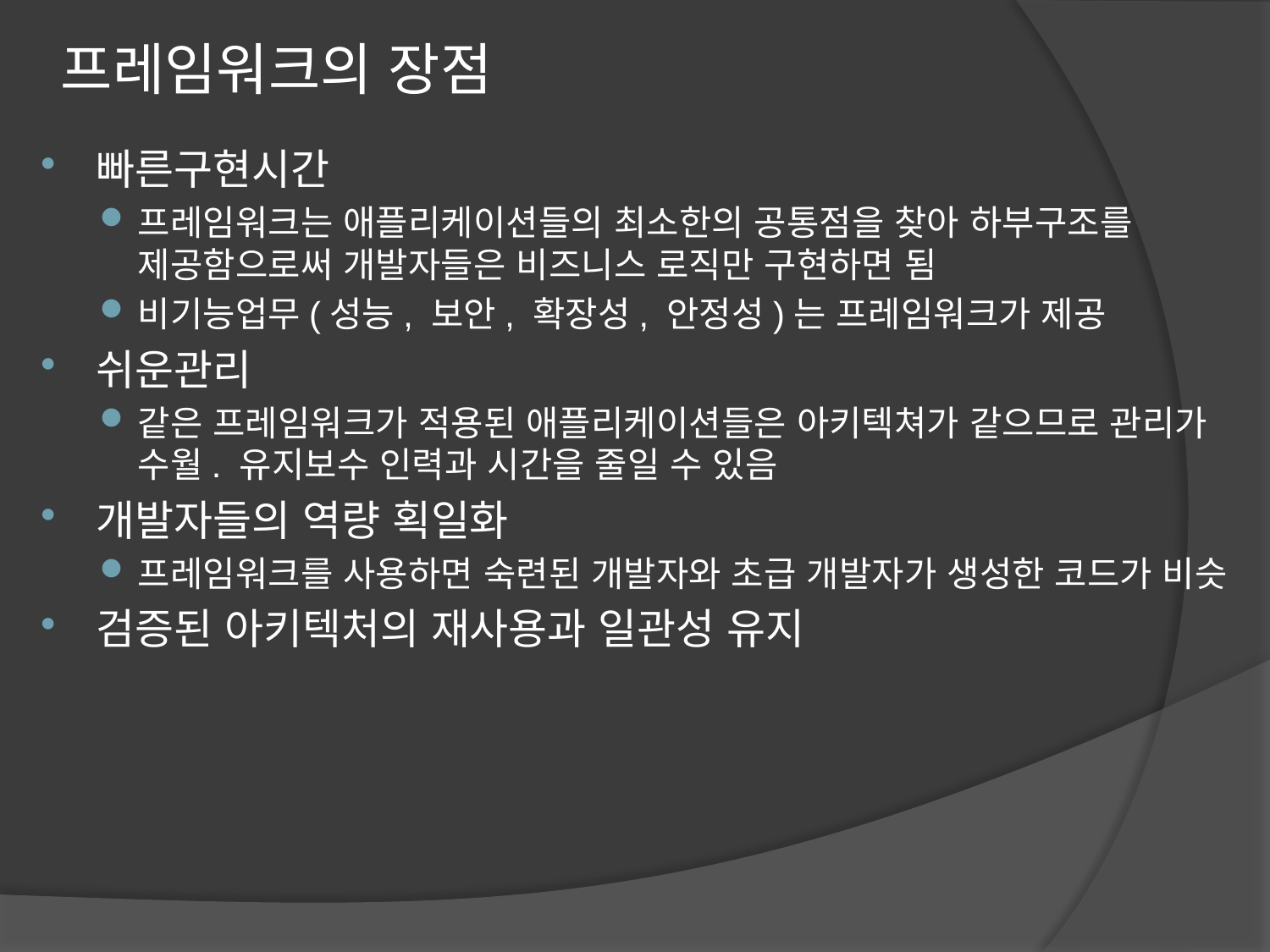

# 프레임워크의 장점
빠른구현시간
프레임워크는 애플리케이션들의 최소한의 공통점을 찾아 하부구조를 제공함으로써 개발자들은 비즈니스 로직만 구현하면 됨
비기능업무(성능, 보안, 확장성, 안정성)는 프레임워크가 제공
쉬운관리
같은 프레임워크가 적용된 애플리케이션들은 아키텍쳐가 같으므로 관리가 수월. 유지보수 인력과 시간을 줄일 수 있음
개발자들의 역량 획일화
프레임워크를 사용하면 숙련된 개발자와 초급 개발자가 생성한 코드가 비슷
검증된 아키텍처의 재사용과 일관성 유지